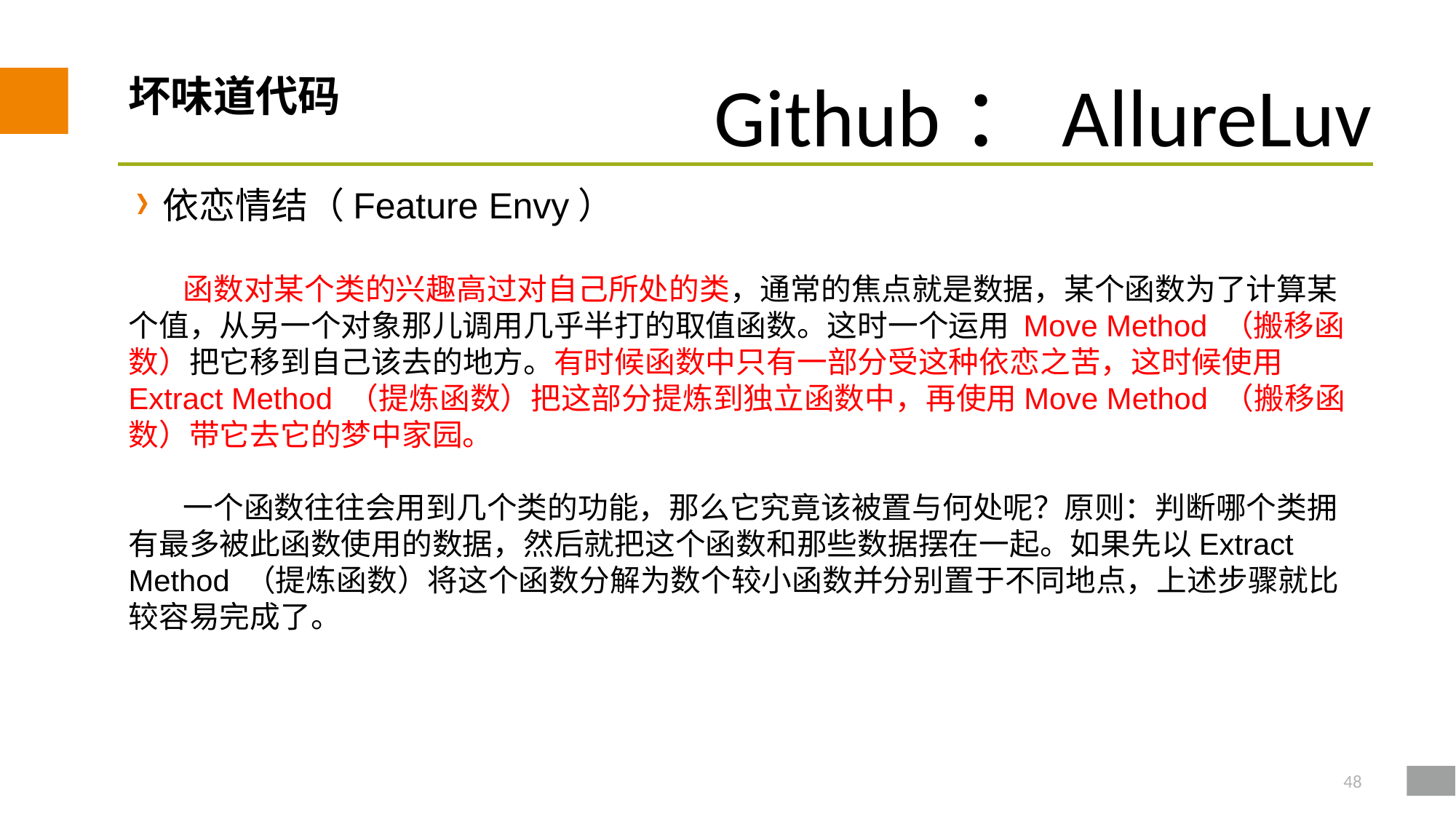

# 坏味道代码
依恋情结（Feature Envy）

函数对某个类的兴趣高过对自己所处的类，通常的焦点就是数据，某个函数为了计算某个值，从另一个对象那儿调用几乎半打的取值函数。这时一个运用 Move Method （搬移函数）把它移到自己该去的地方。有时候函数中只有一部分受这种依恋之苦，这时候使用Extract Method （提炼函数）把这部分提炼到独立函数中，再使用Move Method （搬移函数）带它去它的梦中家园。

一个函数往往会用到几个类的功能，那么它究竟该被置与何处呢？原则：判断哪个类拥有最多被此函数使用的数据，然后就把这个函数和那些数据摆在一起。如果先以Extract Method （提炼函数）将这个函数分解为数个较小函数并分别置于不同地点，上述步骤就比较容易完成了。
48